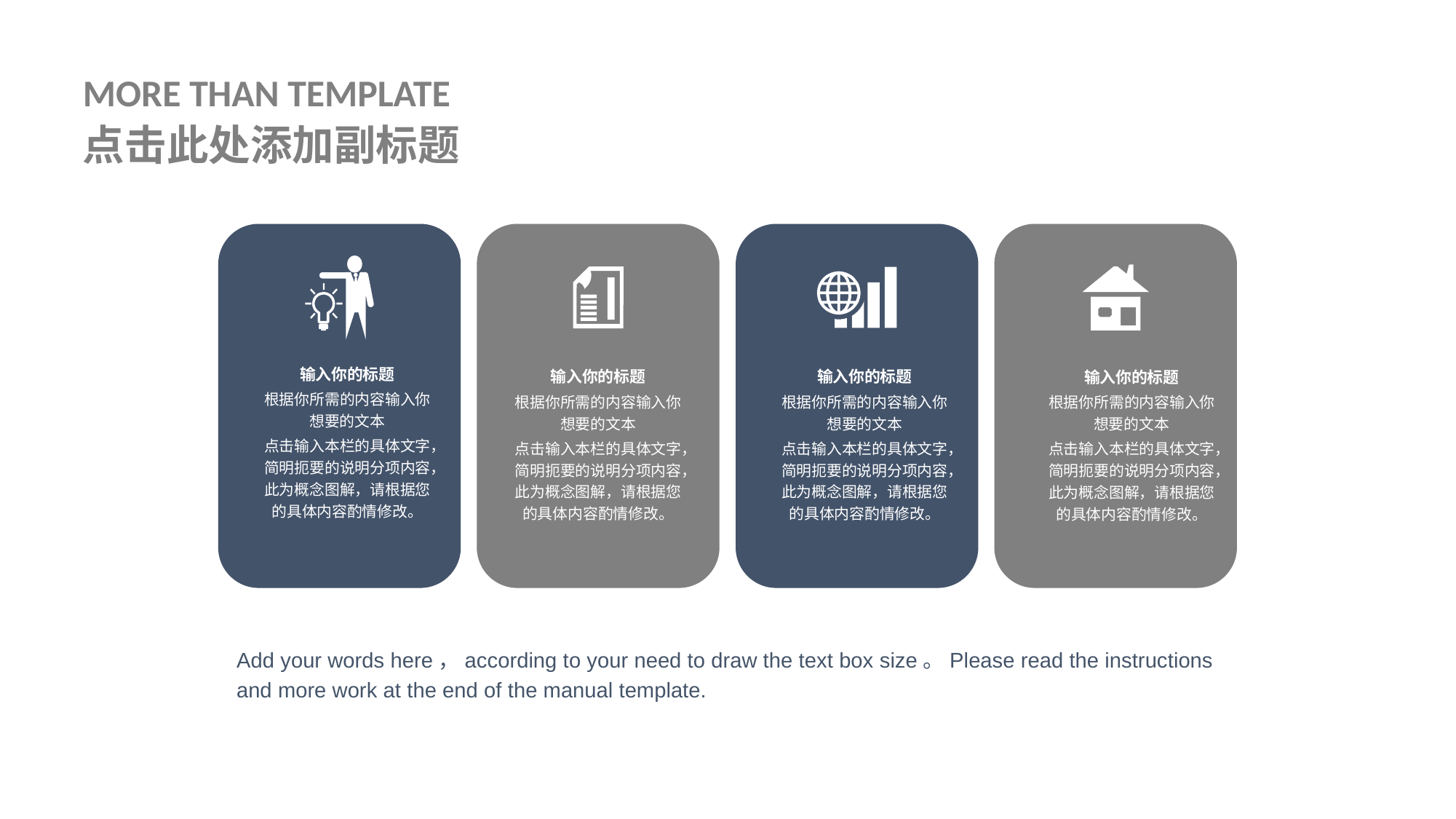

MORE THAN TEMPLATE
点击此处添加副标题

输入你的标题
根据你所需的内容输入你想要的文本
点击输入本栏的具体文字，简明扼要的说明分项内容，此为概念图解，请根据您的具体内容酌情修改。
输入你的标题
根据你所需的内容输入你想要的文本
点击输入本栏的具体文字，简明扼要的说明分项内容，此为概念图解，请根据您的具体内容酌情修改。
输入你的标题
根据你所需的内容输入你想要的文本
点击输入本栏的具体文字，简明扼要的说明分项内容，此为概念图解，请根据您的具体内容酌情修改。
输入你的标题
根据你所需的内容输入你想要的文本
点击输入本栏的具体文字，简明扼要的说明分项内容，此为概念图解，请根据您的具体内容酌情修改。
Add your words here，according to your need to draw the text box size。Please read the instructions and more work at the end of the manual template.